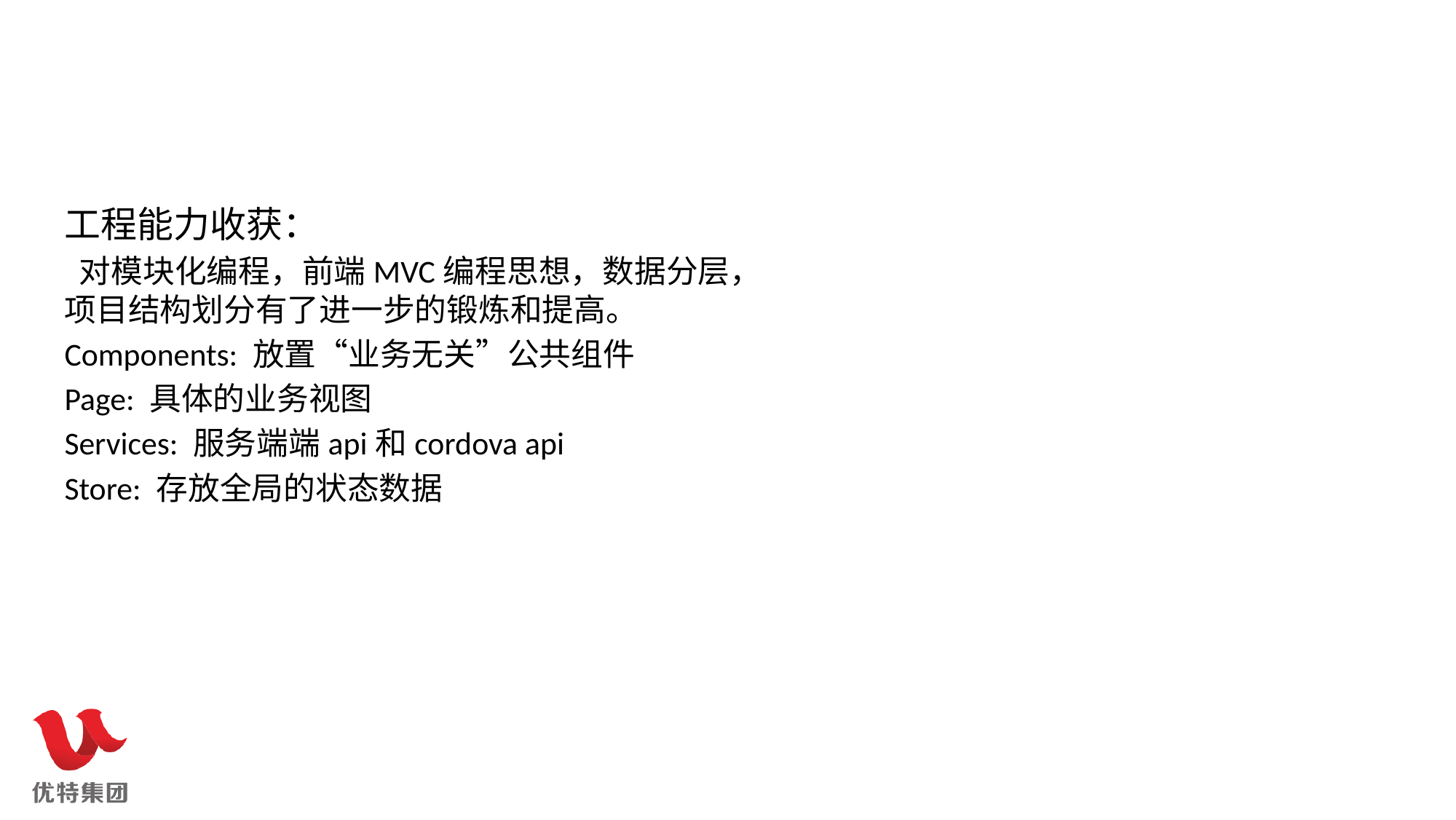

工程能力收获：
 对模块化编程，前端MVC编程思想，数据分层，项目结构划分有了进一步的锻炼和提高。
Components: 放置“业务无关”公共组件
Page: 具体的业务视图
Services: 服务端端api和cordova api
Store: 存放全局的状态数据